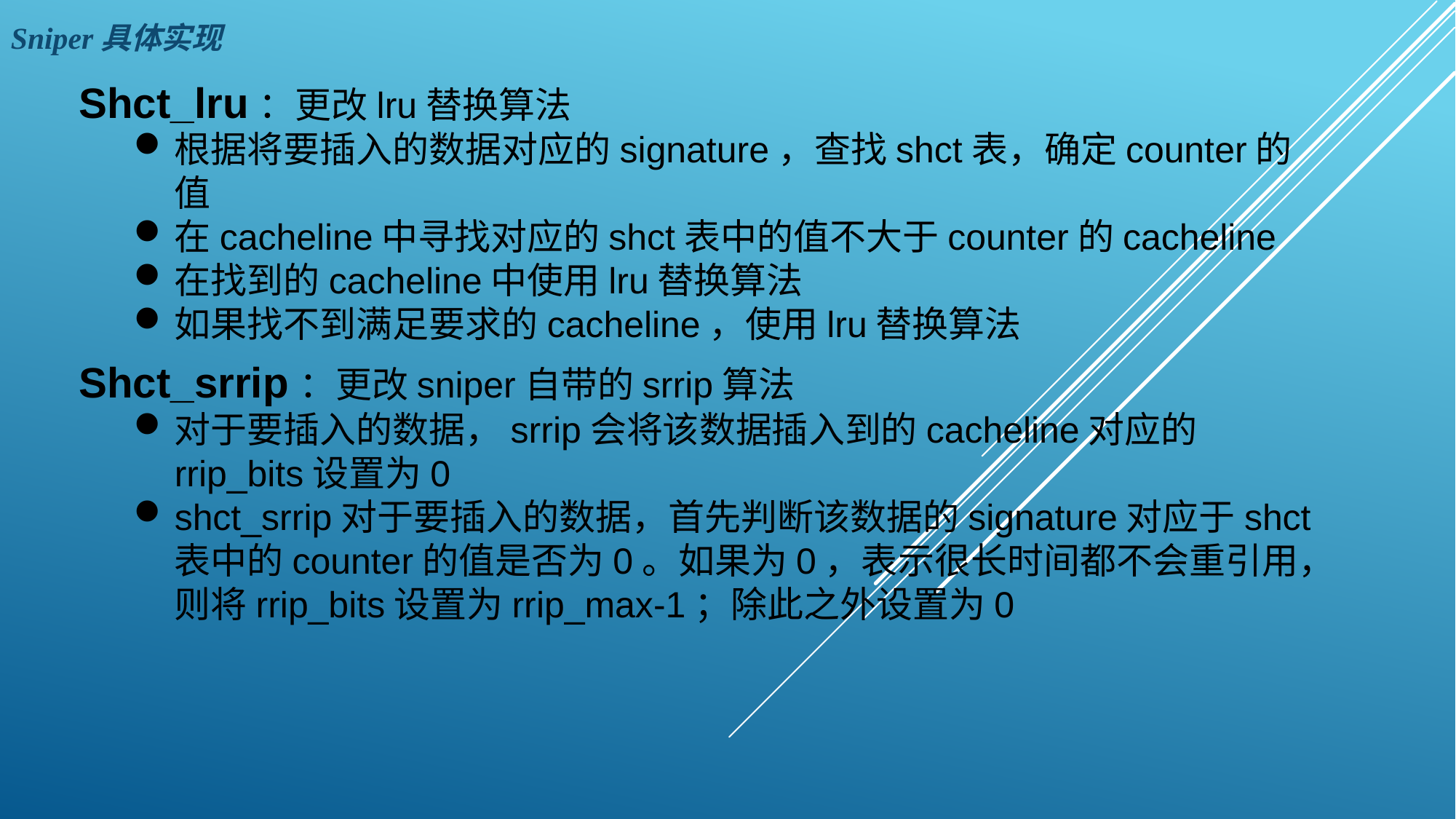

Sniper具体实现
Shct_lru：更改lru替换算法
根据将要插入的数据对应的signature，查找shct表，确定counter的值
在cacheline中寻找对应的shct表中的值不大于counter的cacheline
在找到的cacheline中使用lru替换算法
如果找不到满足要求的cacheline，使用lru替换算法
Shct_srrip：更改sniper自带的srrip算法
对于要插入的数据，srrip会将该数据插入到的cacheline对应的rrip_bits设置为0
shct_srrip对于要插入的数据，首先判断该数据的signature对应于shct表中的counter的值是否为0。如果为0，表示很长时间都不会重引用，则将rrip_bits设置为rrip_max-1；除此之外设置为0